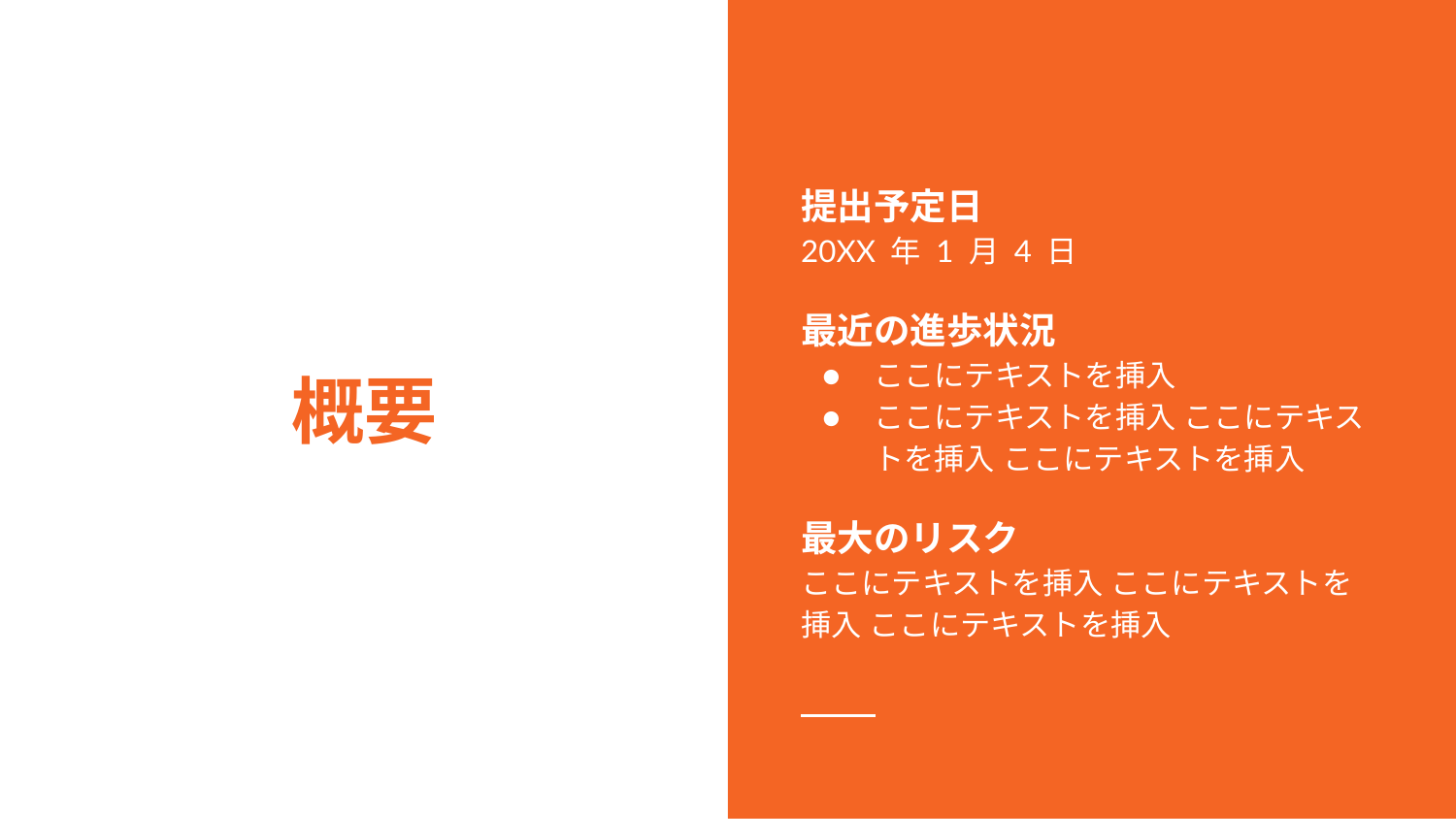

提出予定日
20XX 年 1 月 4 日
最近の進歩状況
ここにテキストを挿入
ここにテキストを挿入 ここにテキストを挿入 ここにテキストを挿入
最大のリスク
ここにテキストを挿入 ここにテキストを挿入 ここにテキストを挿入
# 概要